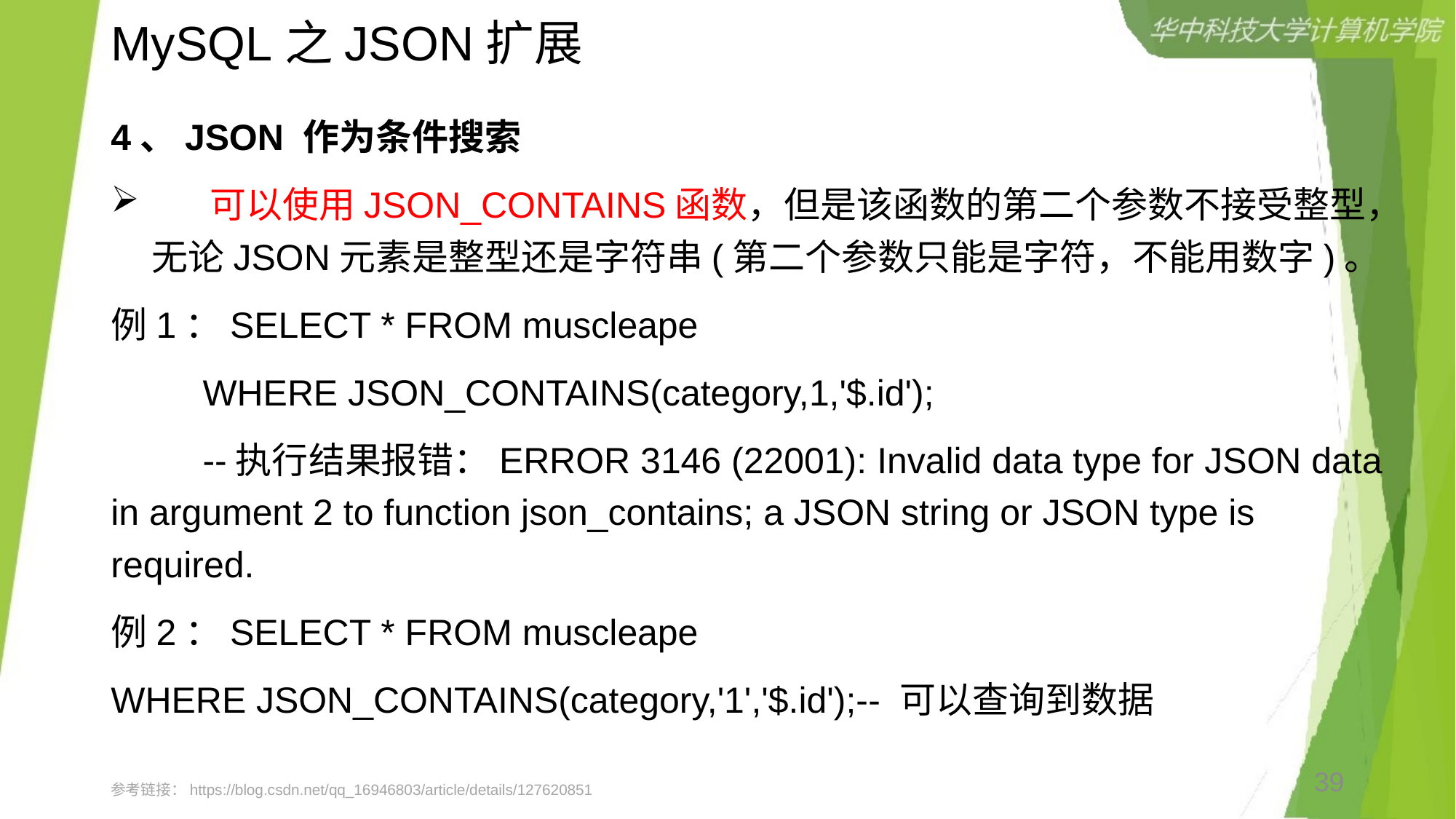

# MySQL之JSON扩展
4、JSON 作为条件搜索
      可以使用JSON_CONTAINS函数，但是该函数的第二个参数不接受整型，无论JSON元素是整型还是字符串(第二个参数只能是字符，不能用数字)。
例1：SELECT * FROM muscleape
         WHERE JSON_CONTAINS(category,1,'$.id');
         --执行结果报错：ERROR 3146 (22001): Invalid data type for JSON data in argument 2 to function json_contains; a JSON string or JSON type is required.
例2：SELECT * FROM muscleape
WHERE JSON_CONTAINS(category,'1','$.id');-- 可以查询到数据
39
参考链接：https://blog.csdn.net/qq_16946803/article/details/127620851